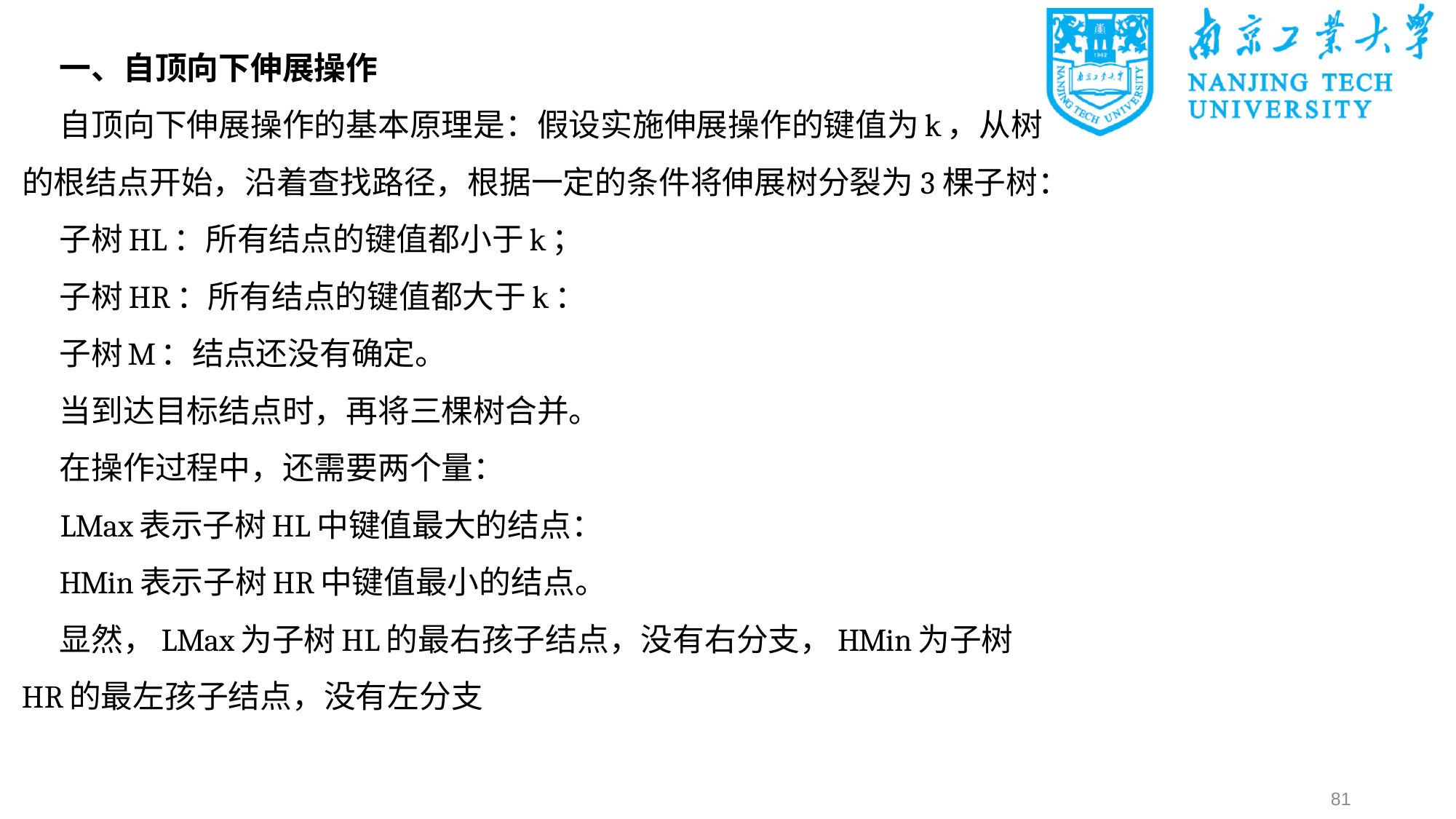

一、自顶向下伸展操作
自顶向下伸展操作的基本原理是：假设实施伸展操作的键值为k，从树的根结点开始，沿着查找路径，根据一定的条件将伸展树分裂为3棵子树：
子树HL：所有结点的键值都小于k；
子树HR：所有结点的键值都大于k：
子树M：结点还没有确定。
当到达目标结点时，再将三棵树合并。
在操作过程中，还需要两个量：
LMax表示子树HL中键值最大的结点：
HMin表示子树HR中键值最小的结点。
显然，LMax为子树HL的最右孩子结点，没有右分支，HMin为子树HR的最左孩子结点，没有左分支
81